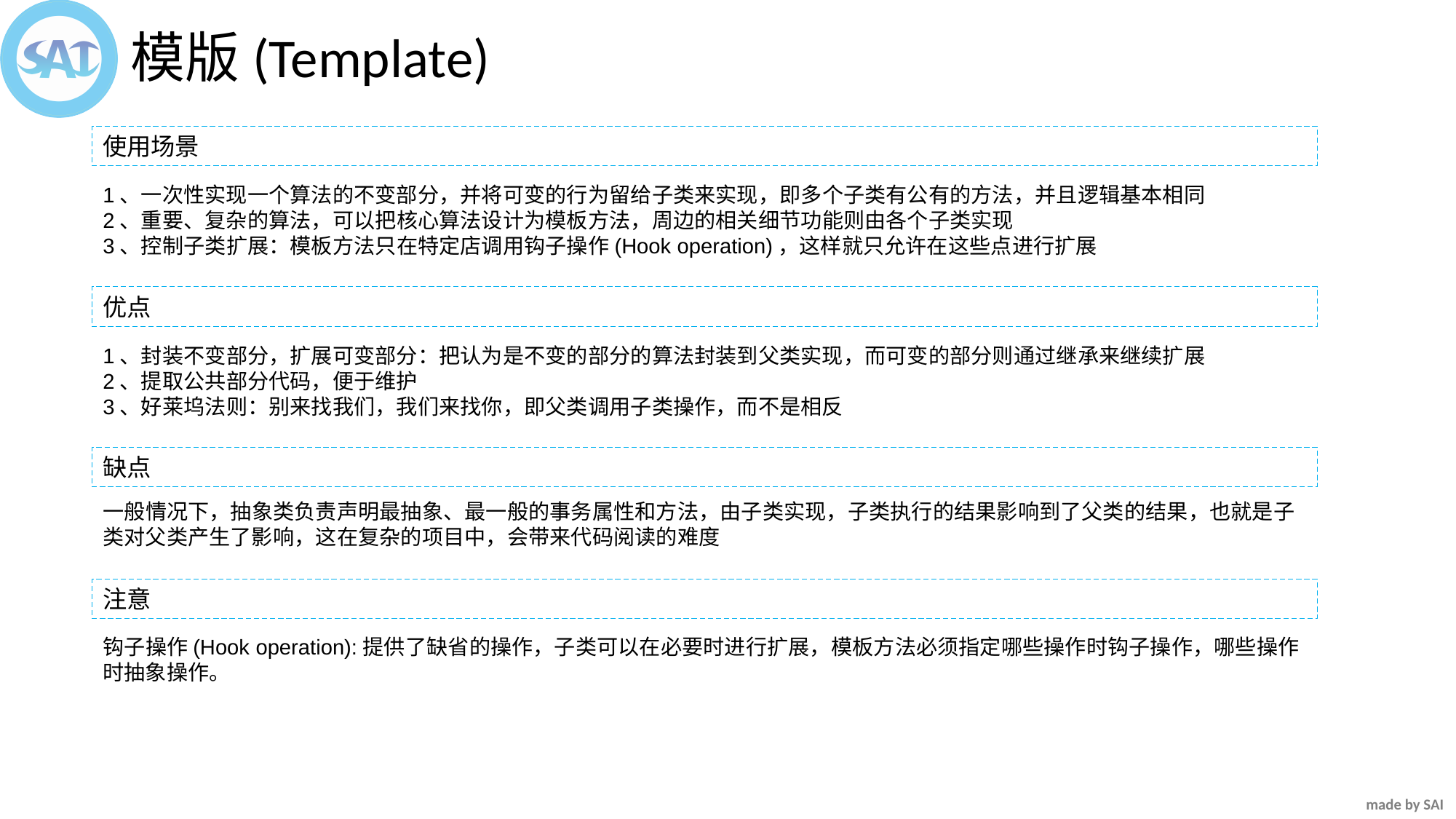

模版(Template)
使用场景
1、一次性实现一个算法的不变部分，并将可变的行为留给子类来实现，即多个子类有公有的方法，并且逻辑基本相同
2、重要、复杂的算法，可以把核心算法设计为模板方法，周边的相关细节功能则由各个子类实现
3、控制子类扩展：模板方法只在特定店调用钩子操作(Hook operation)，这样就只允许在这些点进行扩展
优点
1、封装不变部分，扩展可变部分：把认为是不变的部分的算法封装到父类实现，而可变的部分则通过继承来继续扩展
2、提取公共部分代码，便于维护
3、好莱坞法则：别来找我们，我们来找你，即父类调用子类操作，而不是相反
缺点
一般情况下，抽象类负责声明最抽象、最一般的事务属性和方法，由子类实现，子类执行的结果影响到了父类的结果，也就是子类对父类产生了影响，这在复杂的项目中，会带来代码阅读的难度
注意
钩子操作(Hook operation):提供了缺省的操作，子类可以在必要时进行扩展，模板方法必须指定哪些操作时钩子操作，哪些操作时抽象操作。